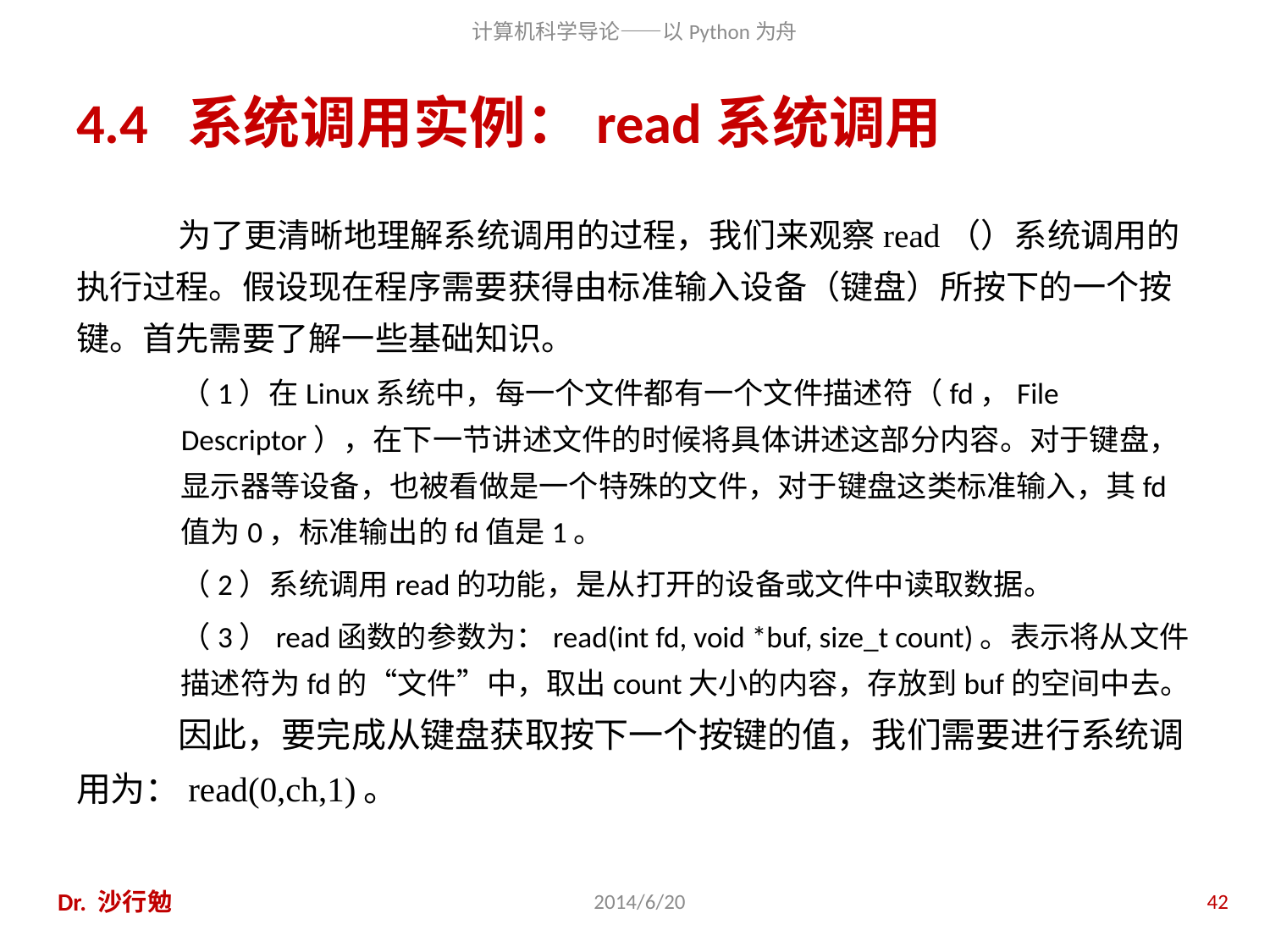

# 4.4  系统调用实例：read系统调用
为了更清晰地理解系统调用的过程，我们来观察read（）系统调用的执行过程。假设现在程序需要获得由标准输入设备（键盘）所按下的一个按键。首先需要了解一些基础知识。
（1）在Linux系统中，每一个文件都有一个文件描述符（fd，File Descriptor），在下一节讲述文件的时候将具体讲述这部分内容。对于键盘，显示器等设备，也被看做是一个特殊的文件，对于键盘这类标准输入，其fd值为0，标准输出的fd值是1。
（2）系统调用read的功能，是从打开的设备或文件中读取数据。
（3）read函数的参数为：read(int fd, void *buf, size_t count)。表示将从文件描述符为fd的“文件”中，取出count大小的内容，存放到buf的空间中去。
因此，要完成从键盘获取按下一个按键的值，我们需要进行系统调用为：read(0,ch,1)。
Dr. 沙行勉
2014/6/20
42